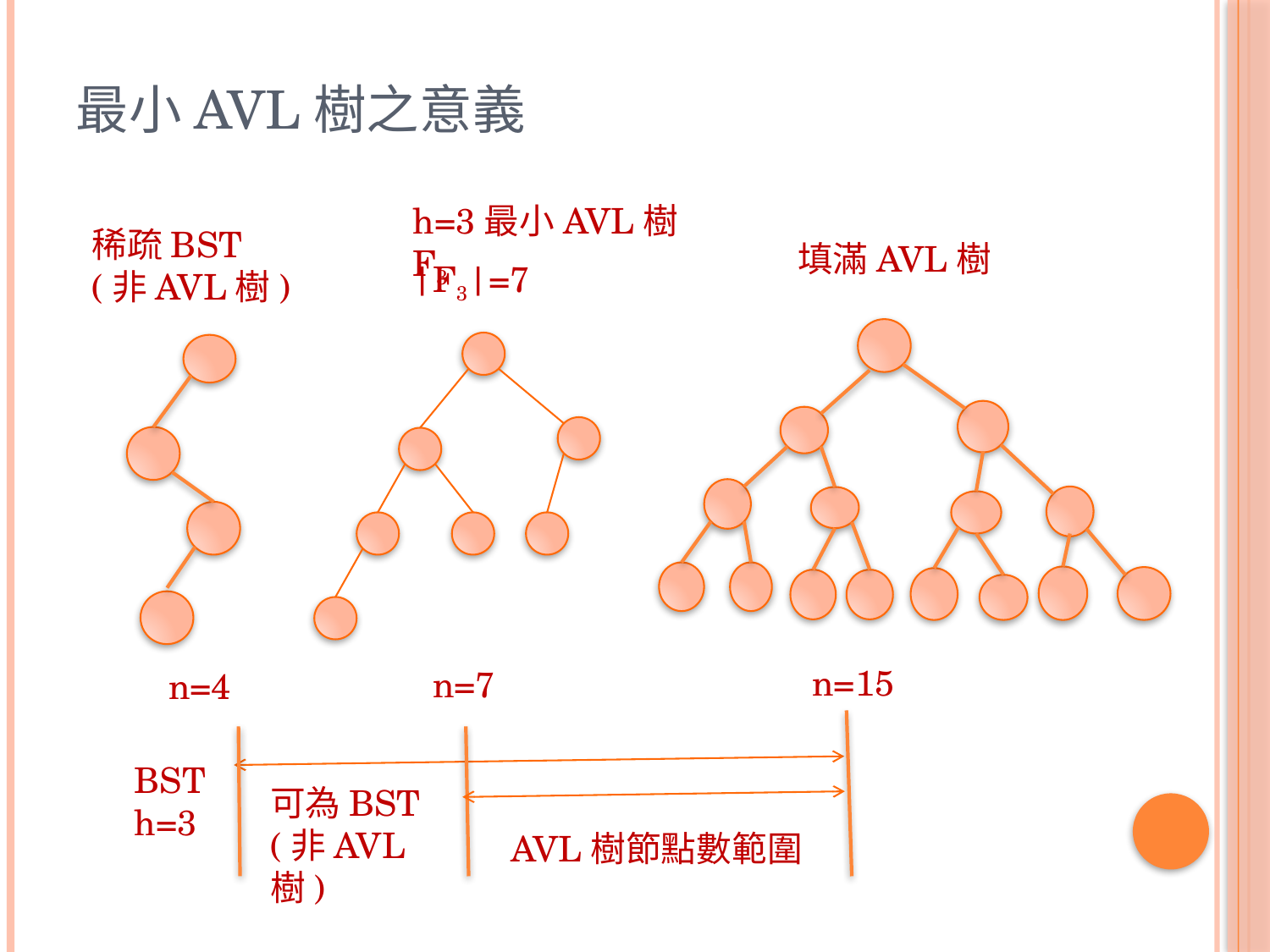

# 最小AVL樹之意義
h=3最小AVL樹F3
稀疏BST
(非AVL樹)
填滿AVL樹
|F3|=7

n=15

n=7
n=4

BST
h=3
可為BST
(非AVL樹)
AVL樹節點數範圍